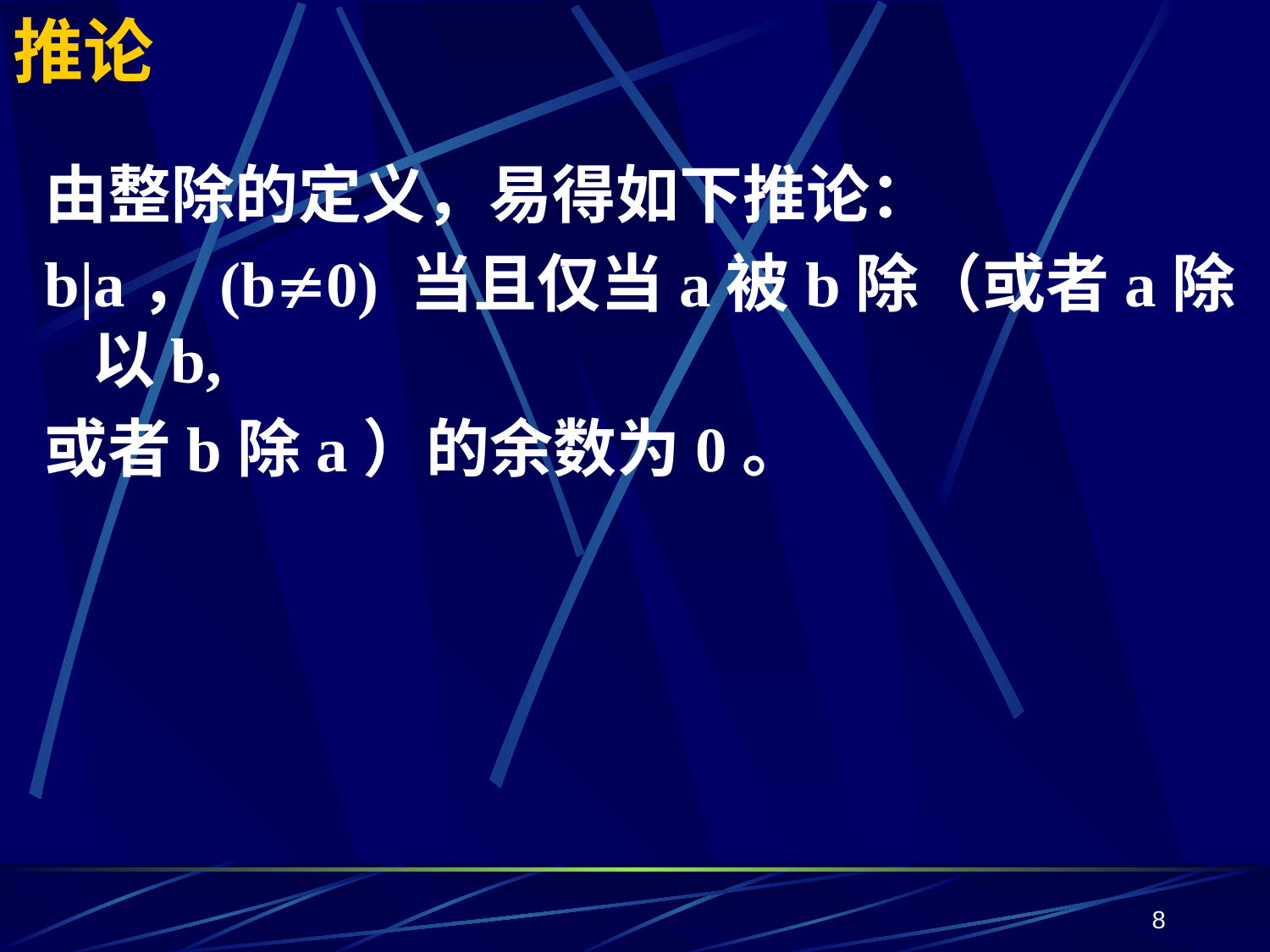

# 推论
由整除的定义，易得如下推论：
b|a，(b≠0) 当且仅当a被b除（或者a除以b,
或者b除a）的余数为0。

8